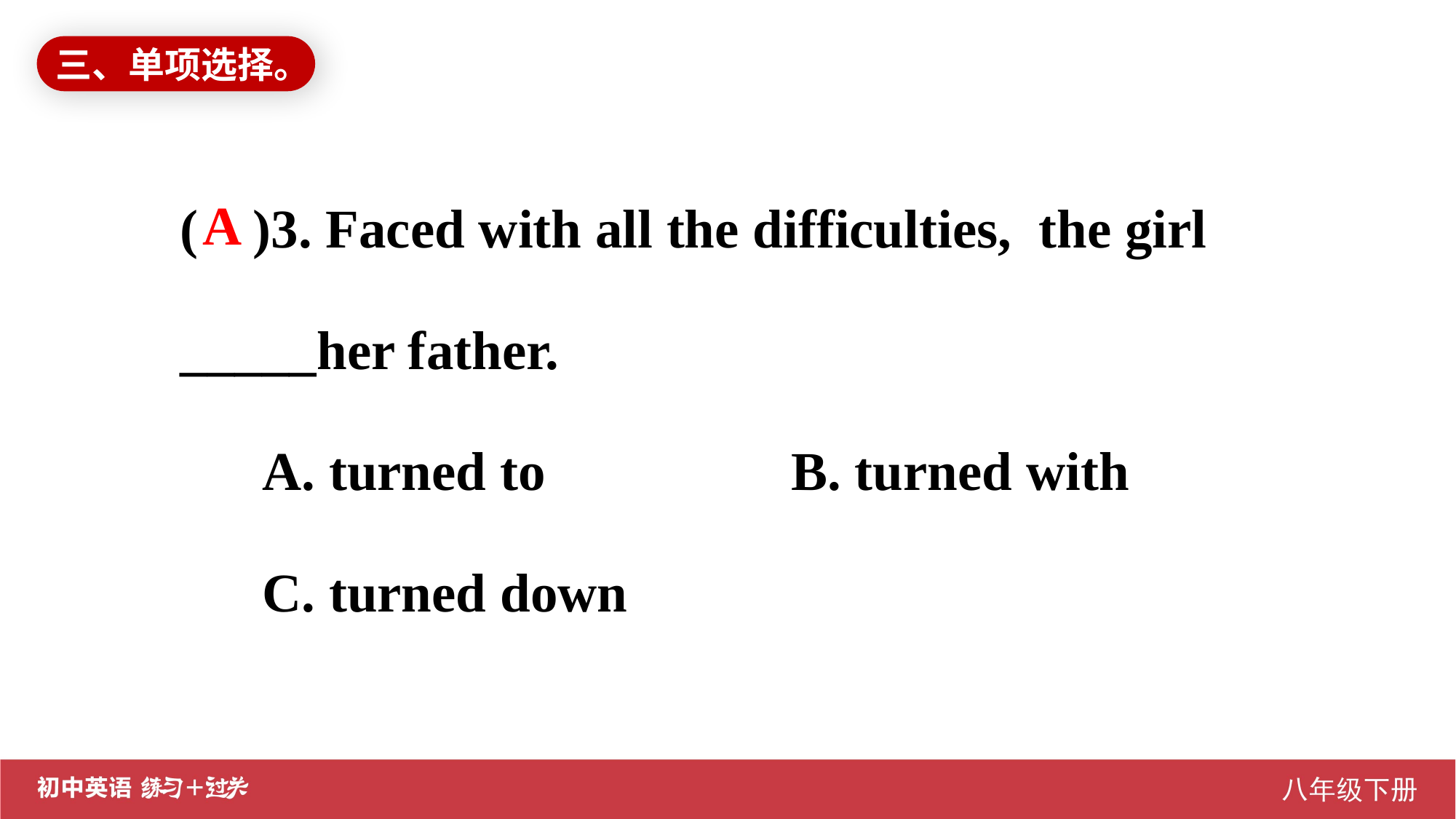

三、单项选择。
(    )3. Faced with all the difficulties,  the girl _____her father.
      A. turned to                  B. turned with
      C. turned down
A